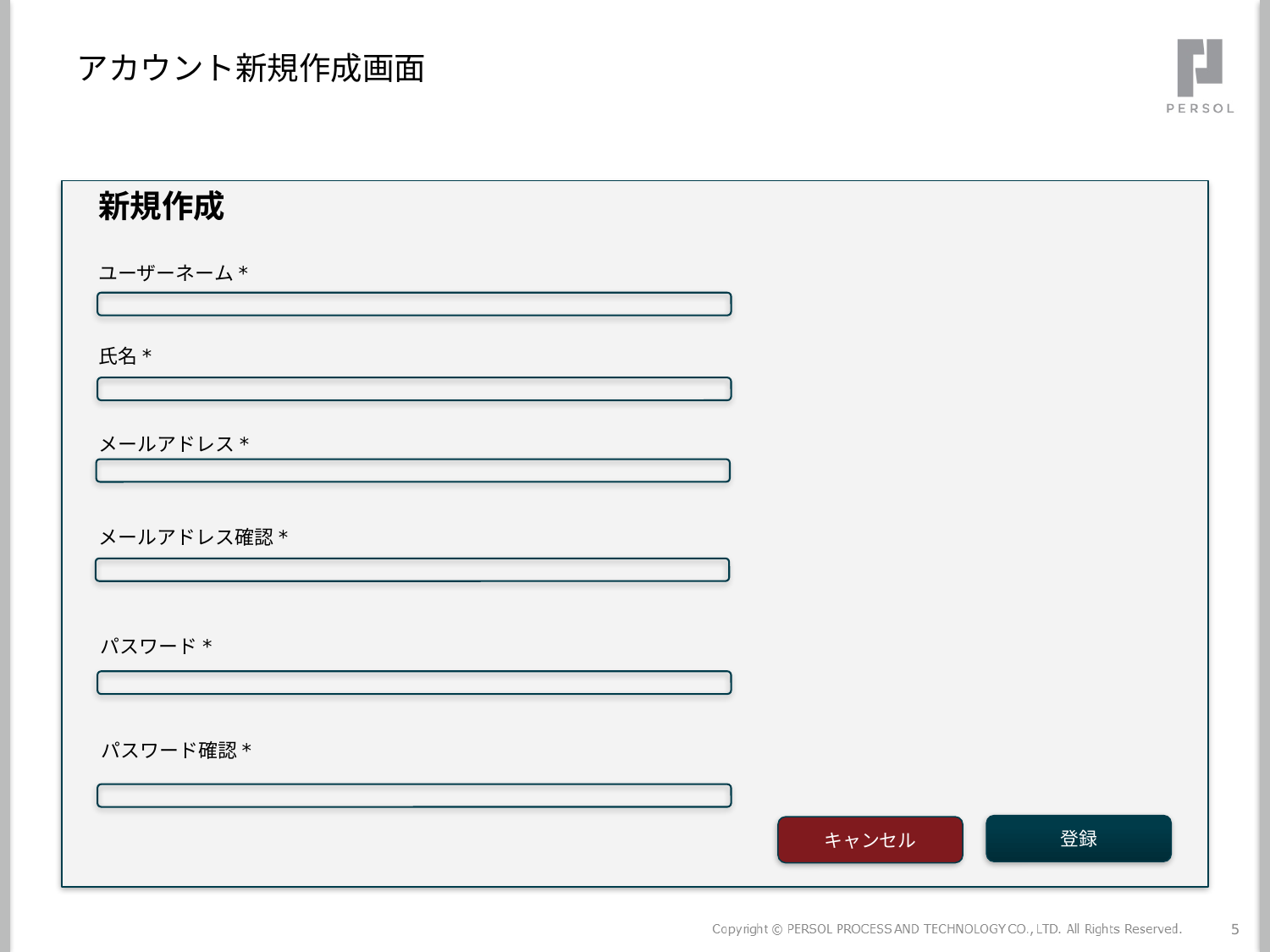

アカウント新規作成画面
新規作成

ユーザーネーム*

氏名*

メールアドレス*

メールアドレス確認*

パスワード*

パスワード確認*

登録
キャンセル
5